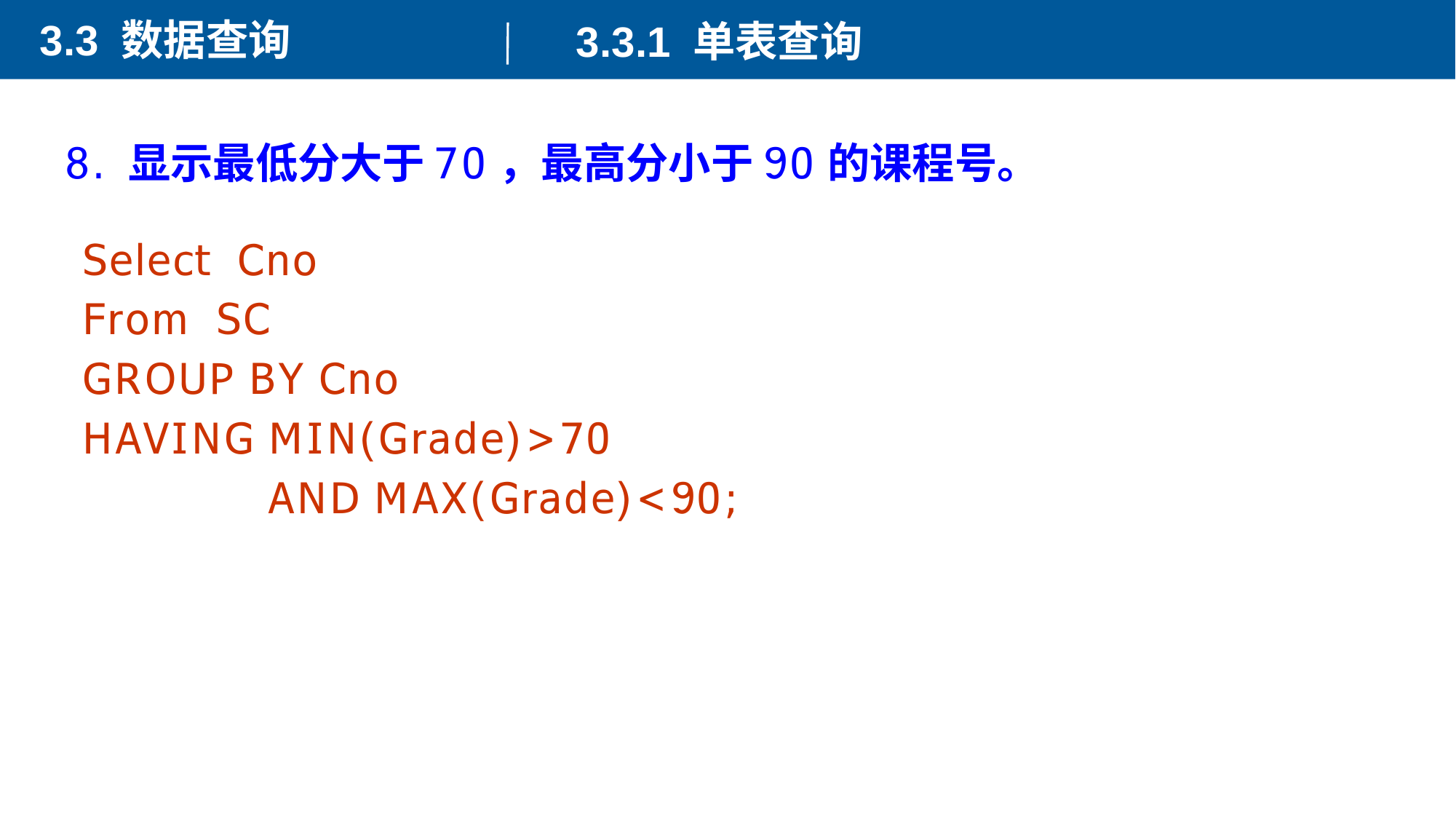

3.3 数据查询
3.3.1 单表查询
8. 显示最低分大于70，最高分小于90的课程号。
Select  Cno
From  SC
GROUP BY Cno
HAVING MIN(Grade)>70
               AND MAX(Grade)<90;